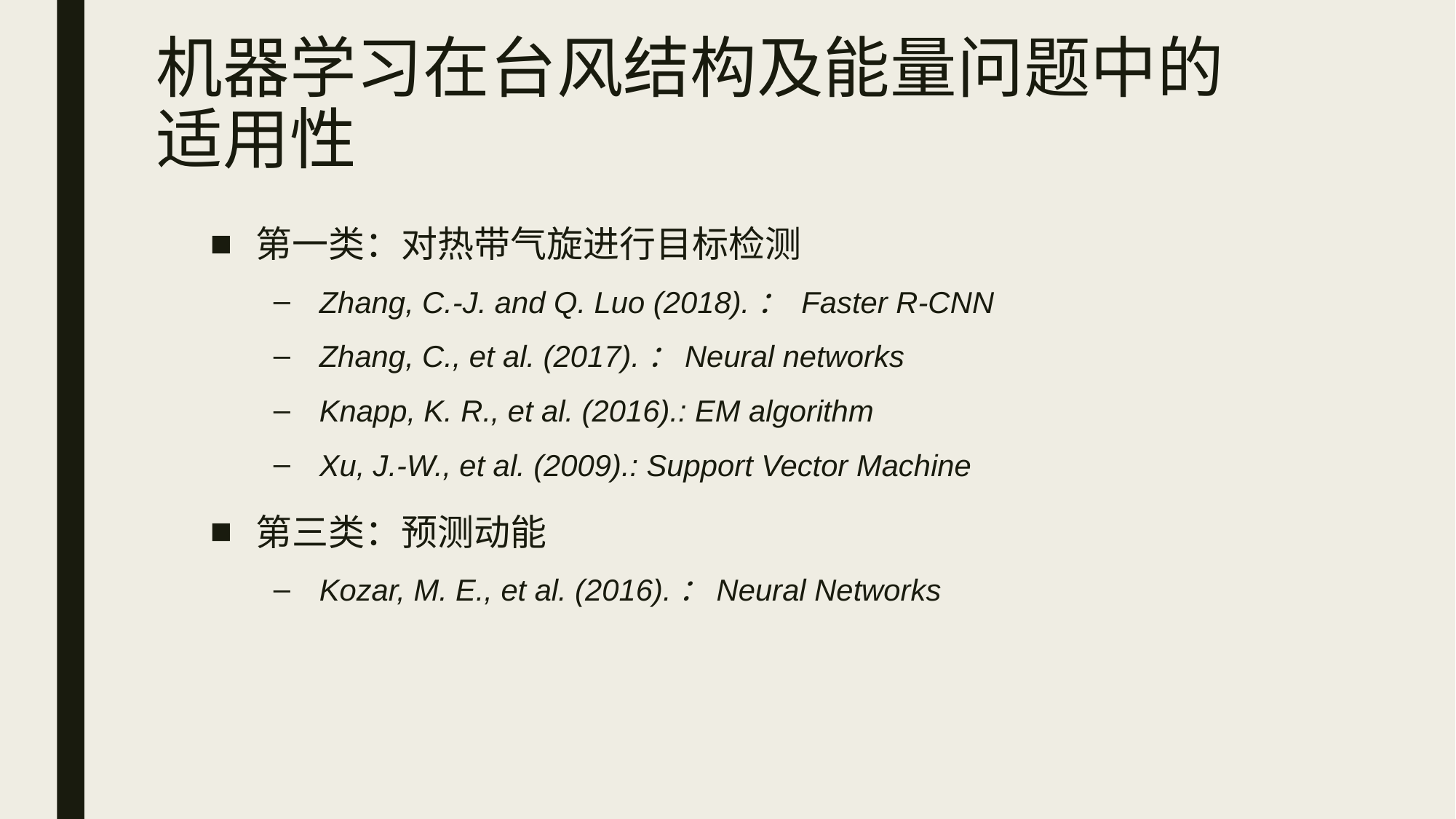

# 机器学习在台风结构及能量问题中的适用性
第一类：对热带气旋进行目标检测
Zhang, C.-J. and Q. Luo (2018).： Faster R-CNN
Zhang, C., et al. (2017).：Neural networks
Knapp, K. R., et al. (2016).: EM algorithm
Xu, J.-W., et al. (2009).: Support Vector Machine
第三类：预测动能
Kozar, M. E., et al. (2016).：Neural Networks